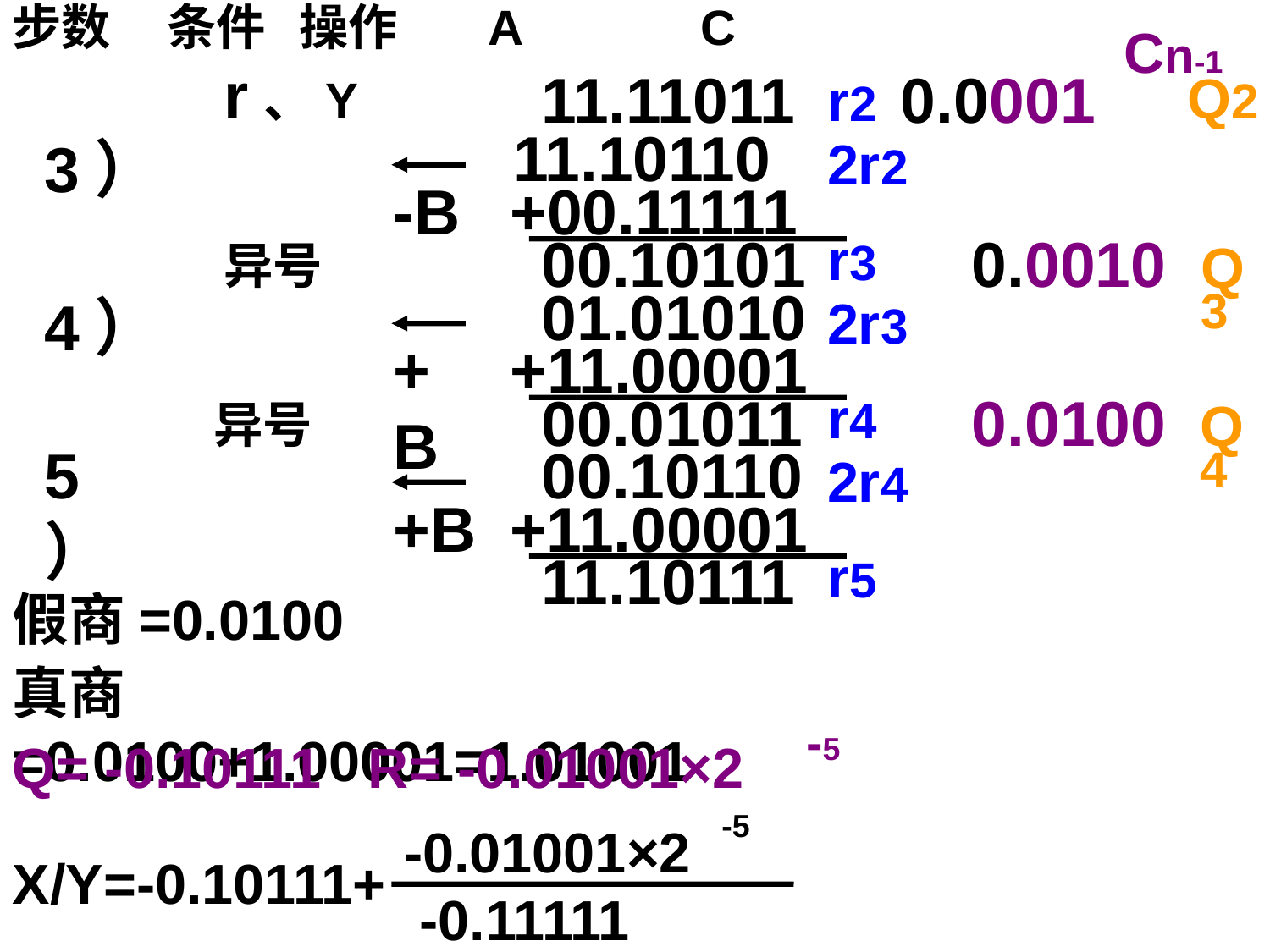

步数     条件   操作       A             C
Cn-1
r、Y
r2
11.11011      0.0001
Q2
  11.10110
3）
2r2
-B

+00.11111
00.10101
r3
 0.0010
异号

Q3
01.01010
4）
2r3
+B

+11.00001
00.01011
r4
 0.0100
异号

Q4
5）
00.10110
2r4
+B

+11.00001
11.10111
r5

假商=0.0100
真商=0.0100+1.00001=1.01001
-5
Q= -0.10111   R= -0.01001×2
-5
-0.01001×2
X/Y=-0.10111+
 -0.11111